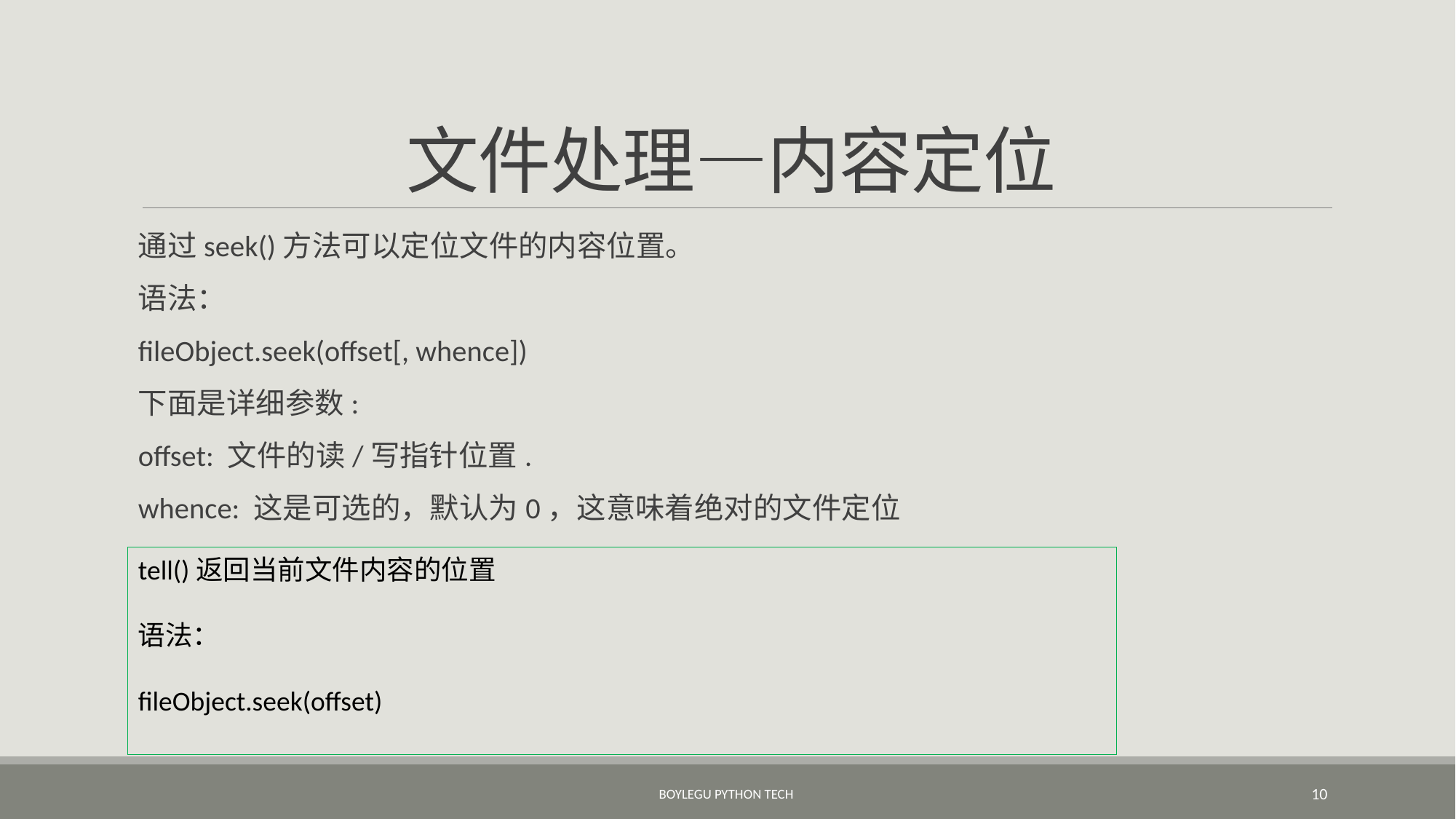

# 文件处理—内容定位
通过seek()方法可以定位文件的内容位置。
语法：
fileObject.seek(offset[, whence])
下面是详细参数:
offset: 文件的读/写指针位置.
whence: 这是可选的，默认为0，这意味着绝对的文件定位

tell()返回当前文件内容的位置

语法：

fileObject.seek(offset)

BoyleGu Python Tech
10